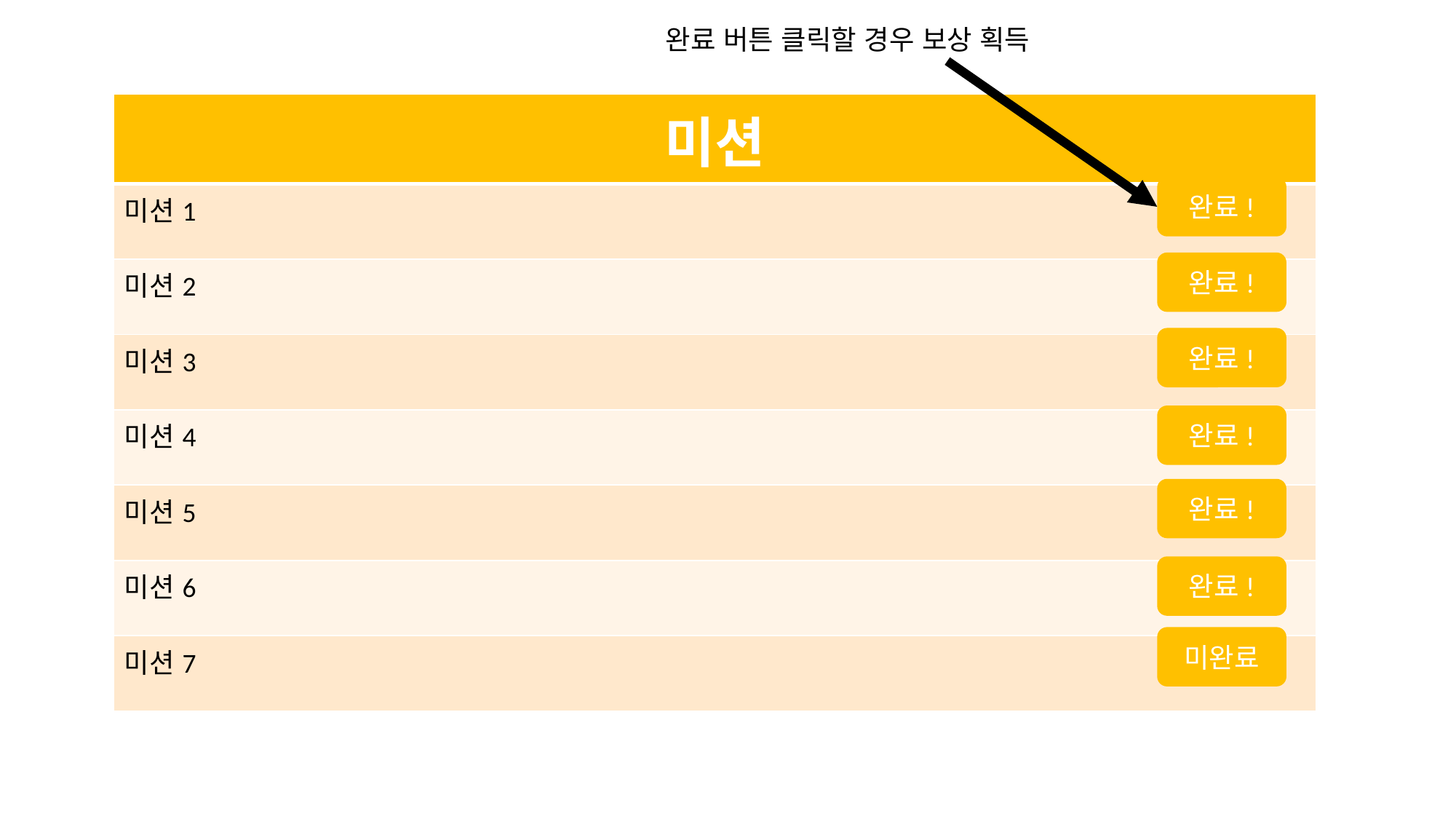

완료 버튼 클릭할 경우 보상 획득
| 미션 |
| --- |
| 미션1 |
| 미션2 |
| 미션3 |
| 미션4 |
| 미션5 |
| 미션6 |
| 미션7 |
완료!
완료!
완료!
완료!
완료!
완료!
미완료